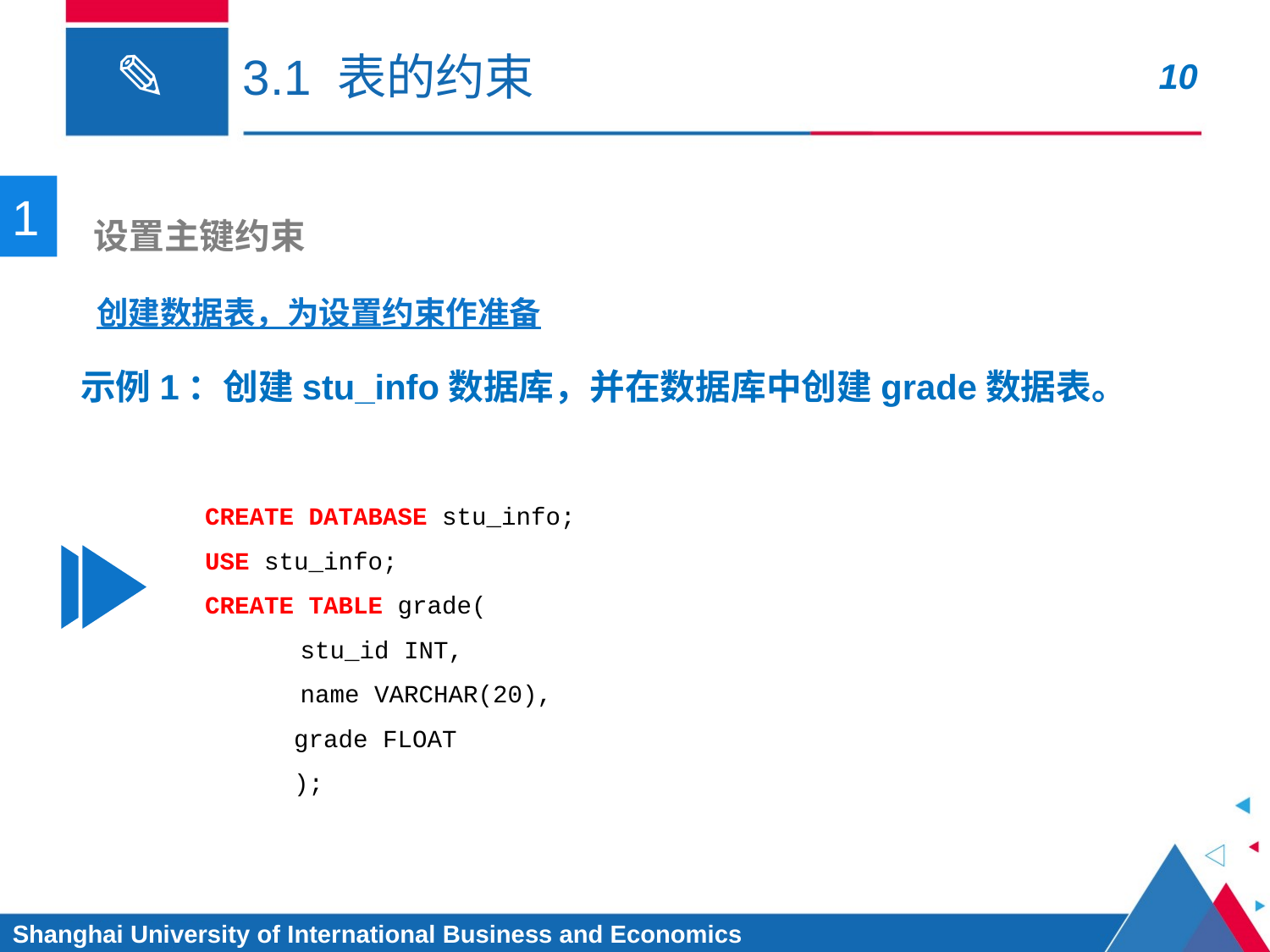

# 3.1 表的约束

1
  设置主键约束
创建数据表，为设置约束作准备
示例1：创建stu_info数据库，并在数据库中创建grade数据表。
CREATE DATABASE stu_info;
USE stu_info;
CREATE TABLE grade(
	stu_id INT,
	name VARCHAR(20),
      grade FLOAT
      );